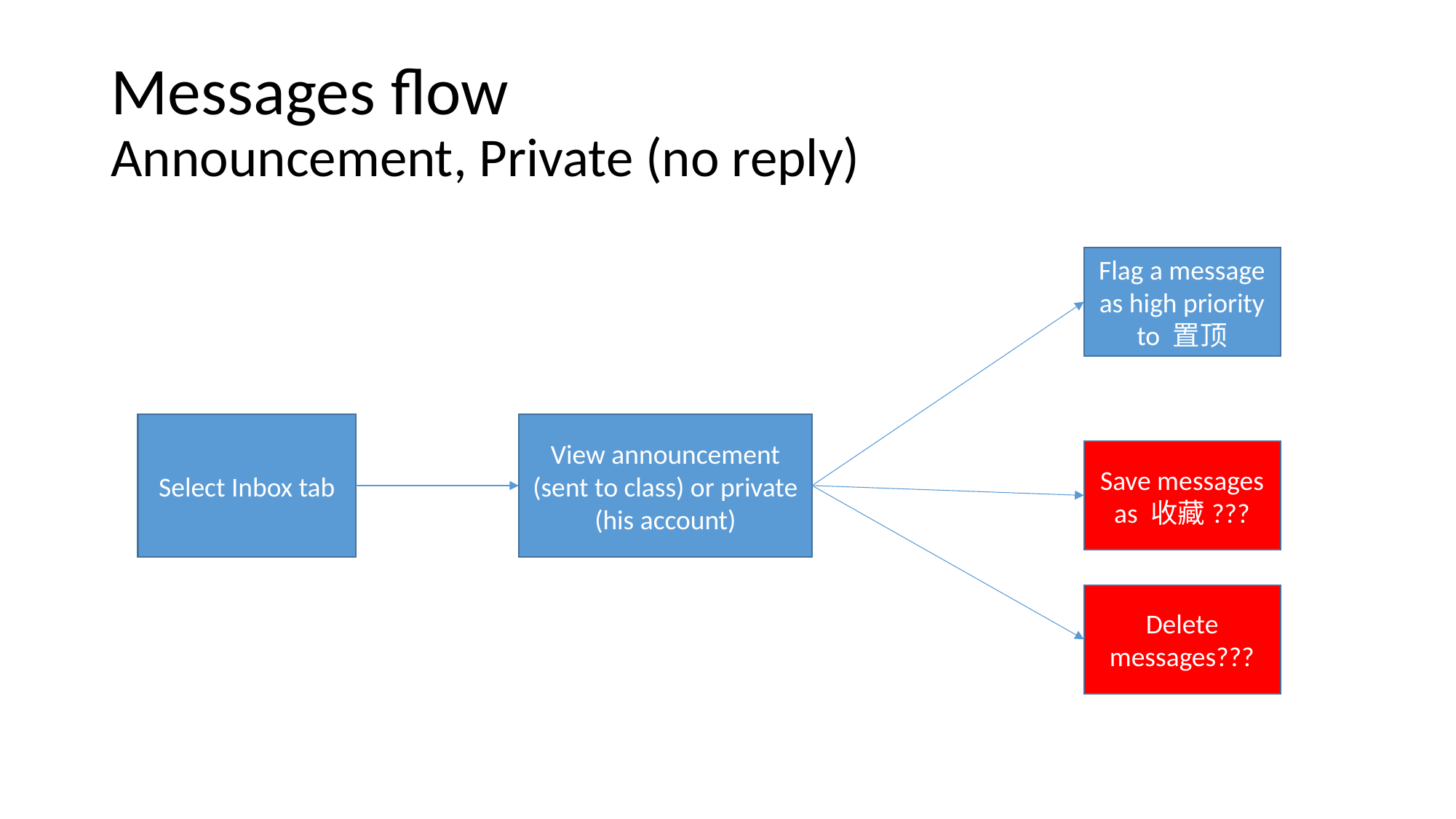

# Messages flow Announcement, Private (no reply)
Flag a message as high priority to 置顶
Select Inbox tab
View announcement (sent to class) or private (his account)
Save messages as 收藏???
Delete messages???